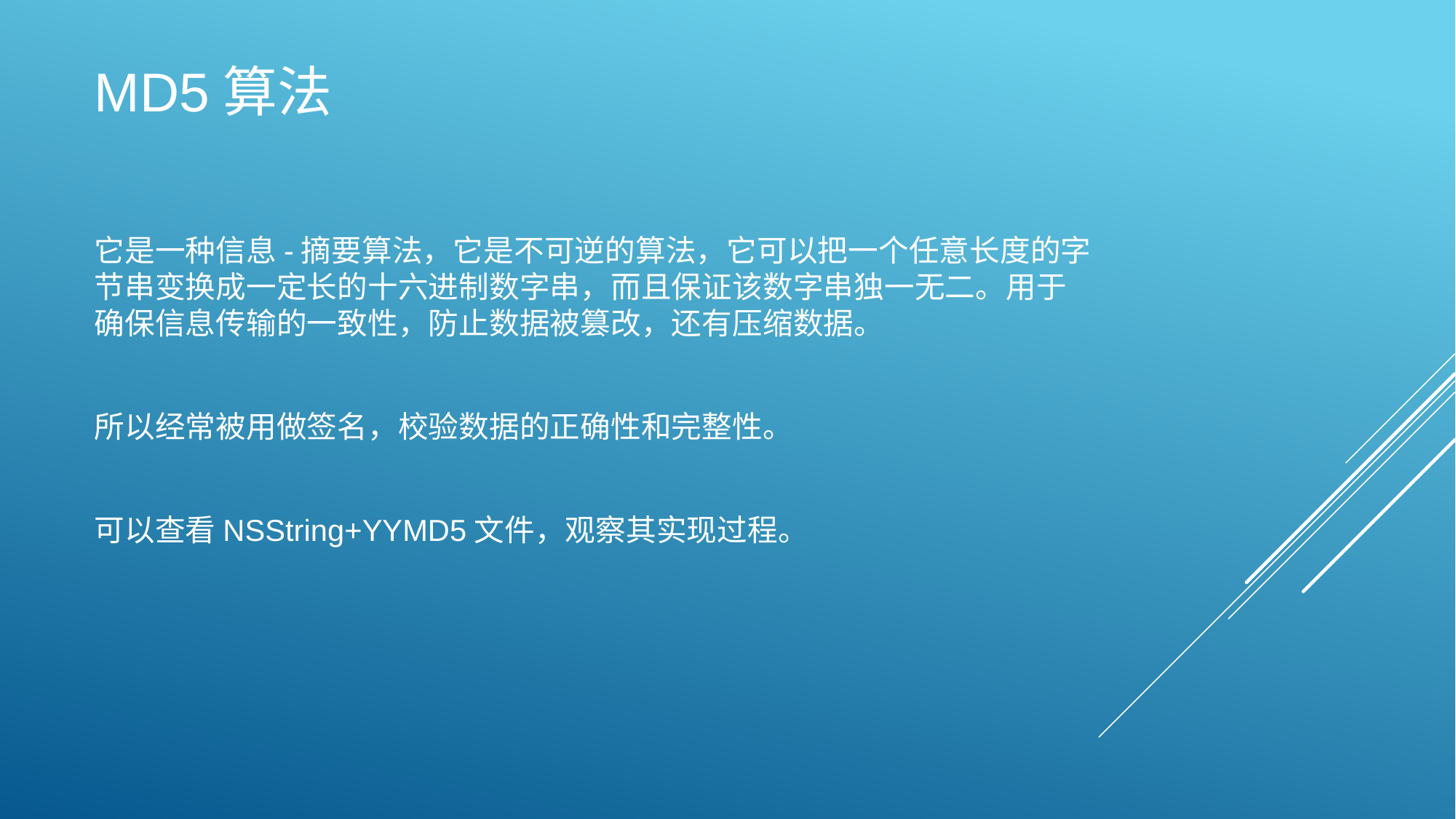

# MD5算法
它是一种信息-摘要算法，它是不可逆的算法，它可以把一个任意长度的字节串变换成一定长的十六进制数字串，而且保证该数字串独一无二。用于确保信息传输的一致性，防止数据被篡改，还有压缩数据。

所以经常被用做签名，校验数据的正确性和完整性。

可以查看NSString+YYMD5文件，观察其实现过程。